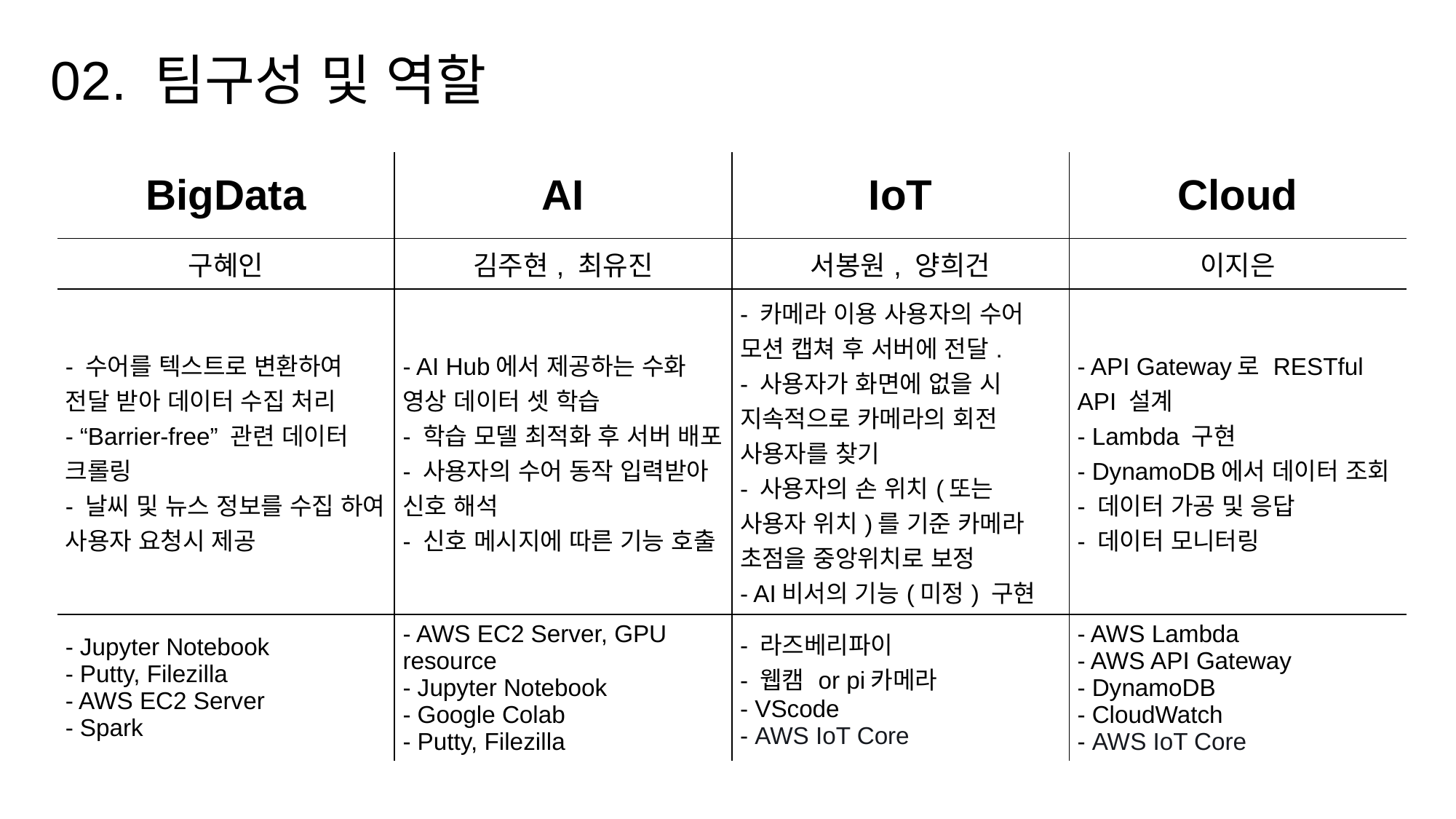

# 02. 팀구성 및 역할
| BigData | AI | IoT | Cloud |
| --- | --- | --- | --- |
| 구혜인 | 김주현, 최유진 | 서봉원, 양희건 | 이지은 |
| - 수어를 텍스트로 변환하여 전달 받아 데이터 수집 처리 - “Barrier-free” 관련 데이터 크롤링 - 날씨 및 뉴스 정보를 수집 하여 사용자 요청시 제공 | - AI Hub에서 제공하는 수화 영상 데이터 셋 학습 - 학습 모델 최적화 후 서버 배포 - 사용자의 수어 동작 입력받아 신호 해석 - 신호 메시지에 따른 기능 호출 | - 카메라 이용 사용자의 수어 모션 캡쳐 후 서버에 전달. - 사용자가 화면에 없을 시 지속적으로 카메라의 회전 사용자를 찾기 - 사용자의 손 위치(또는 사용자 위치)를 기준 카메라 초점을 중앙위치로 보정 - AI비서의 기능(미정) 구현 | - API Gateway로 RESTful API 설계 - Lambda 구현 - DynamoDB에서 데이터 조회 - 데이터 가공 및 응답 - 데이터 모니터링 |
| - Jupyter Notebook - Putty, Filezilla - AWS EC2 Server - Spark | - AWS EC2 Server, GPU resource - Jupyter Notebook - Google Colab - Putty, Filezilla | - 라즈베리파이 - 웹캠 or pi카메라 - VScode - AWS IoT Core | - AWS Lambda - AWS API Gateway - DynamoDB - CloudWatch - AWS IoT Core |